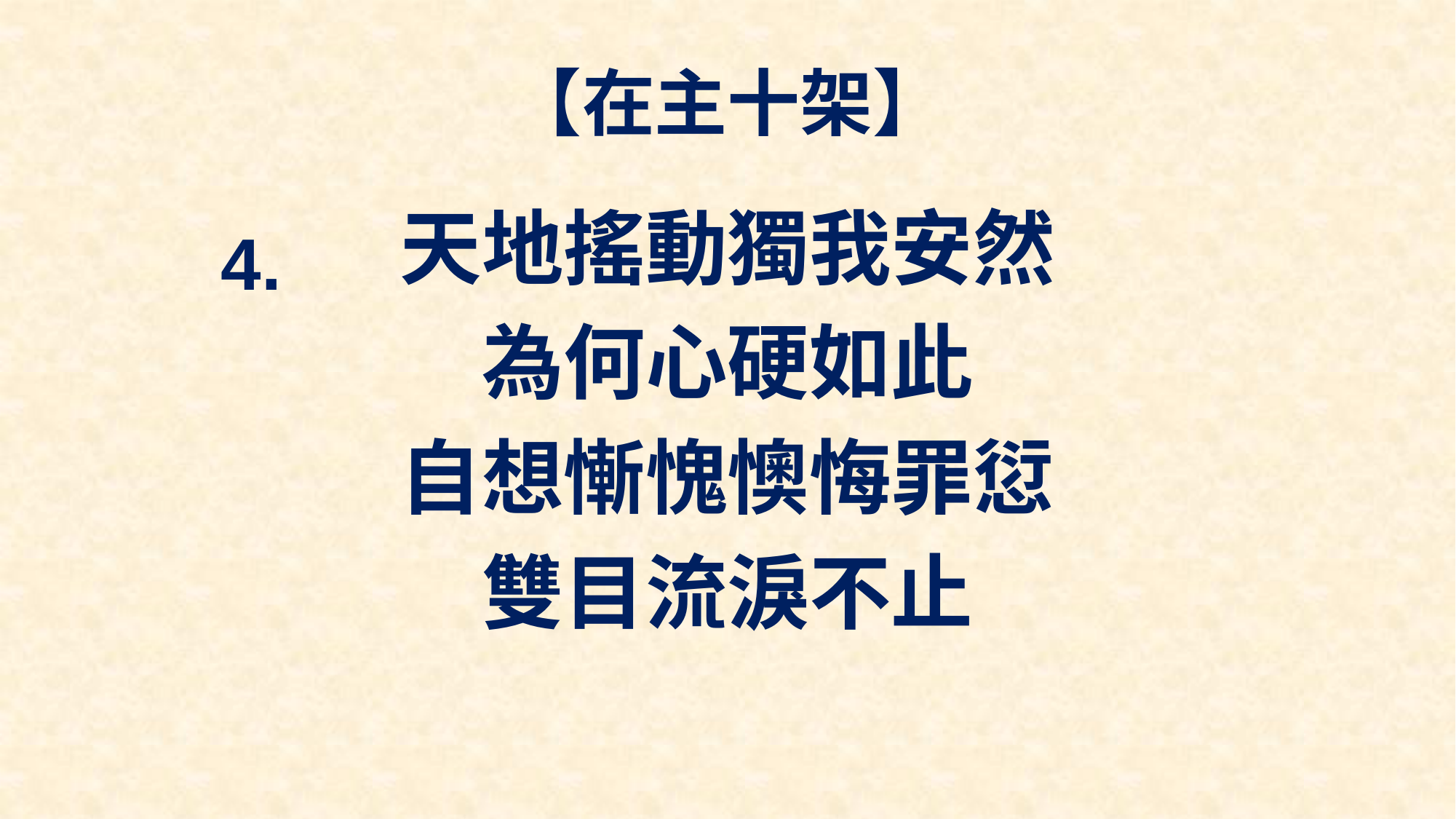

# 【在主十架】
天地搖動獨我安然
為何心硬如此
自想慚愧懊悔罪愆
雙目流淚不止
4.